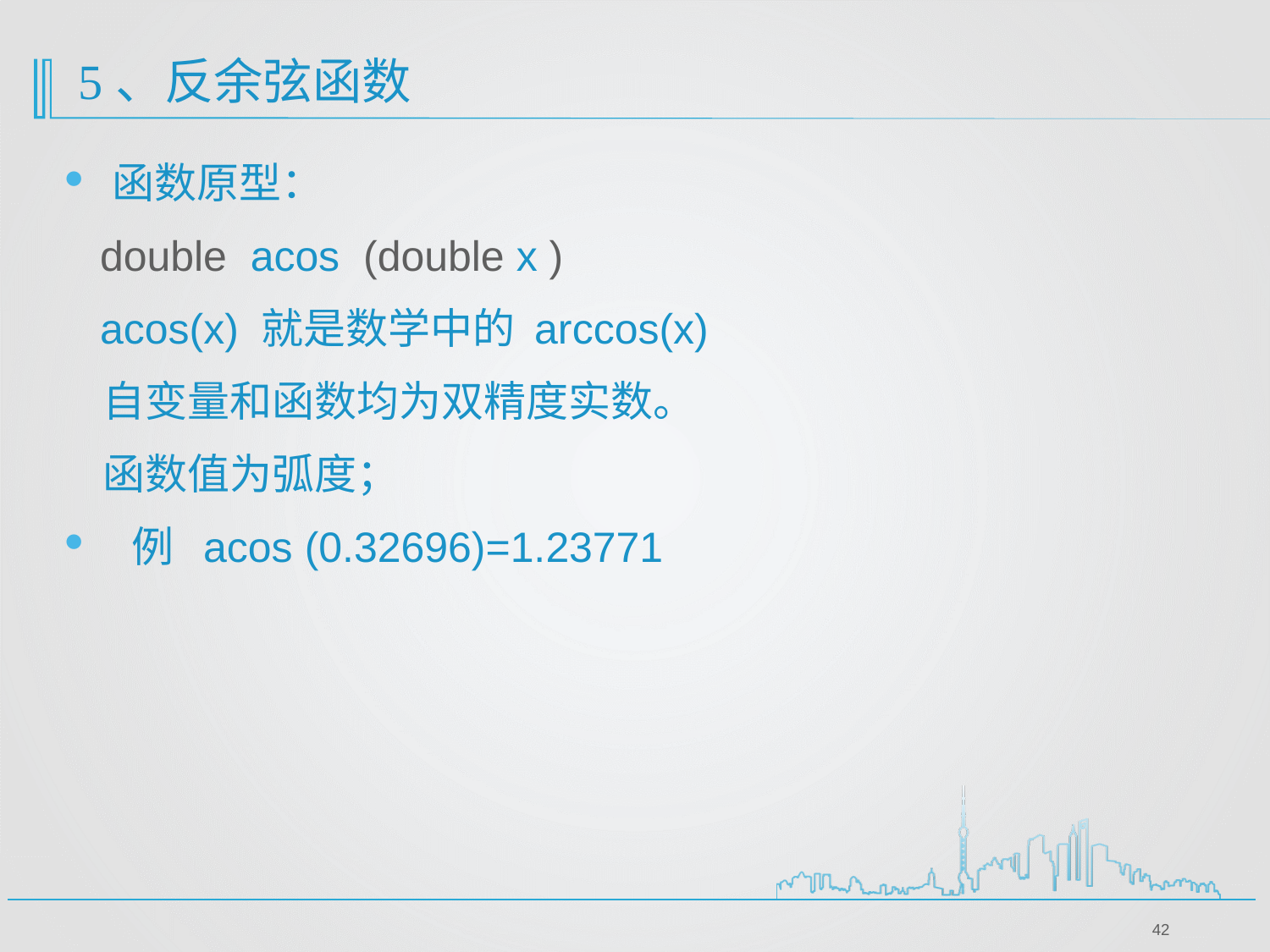

5、反余弦函数
函数原型：
   double  acos  (double x )
   acos(x) 就是数学中的 arccos(x)
   自变量和函数均为双精度实数。
   函数值为弧度；
 例  acos (0.32696)=1.23771

42